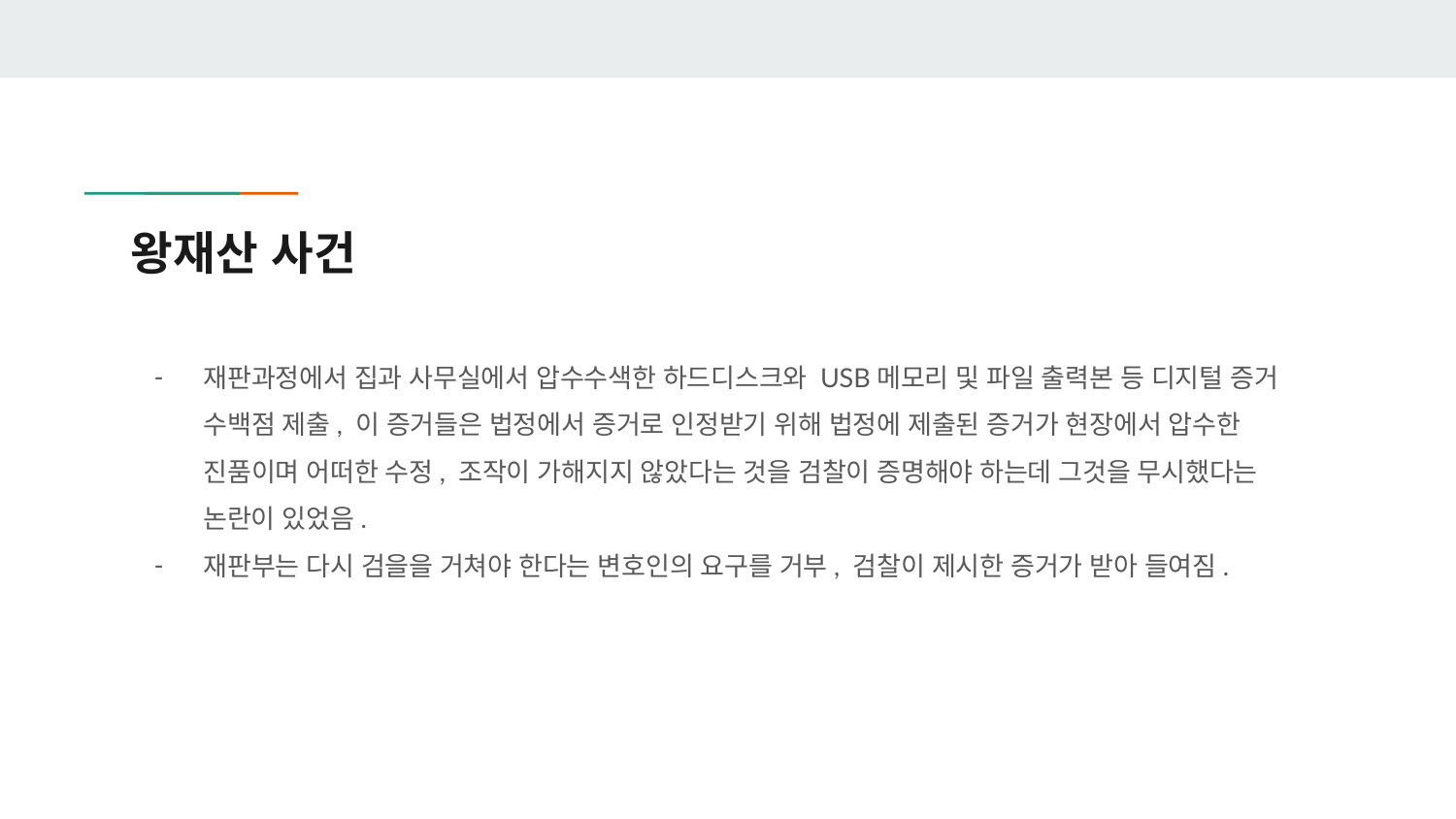

# 왕재산 사건
재판과정에서 집과 사무실에서 압수수색한 하드디스크와 USB메모리 및 파일 출력본 등 디지털 증거 수백점 제출, 이 증거들은 법정에서 증거로 인정받기 위해 법정에 제출된 증거가 현장에서 압수한 진품이며 어떠한 수정, 조작이 가해지지 않았다는 것을 검찰이 증명해야 하는데 그것을 무시했다는 논란이 있었음.
재판부는 다시 검을을 거쳐야 한다는 변호인의 요구를 거부, 검찰이 제시한 증거가 받아 들여짐.